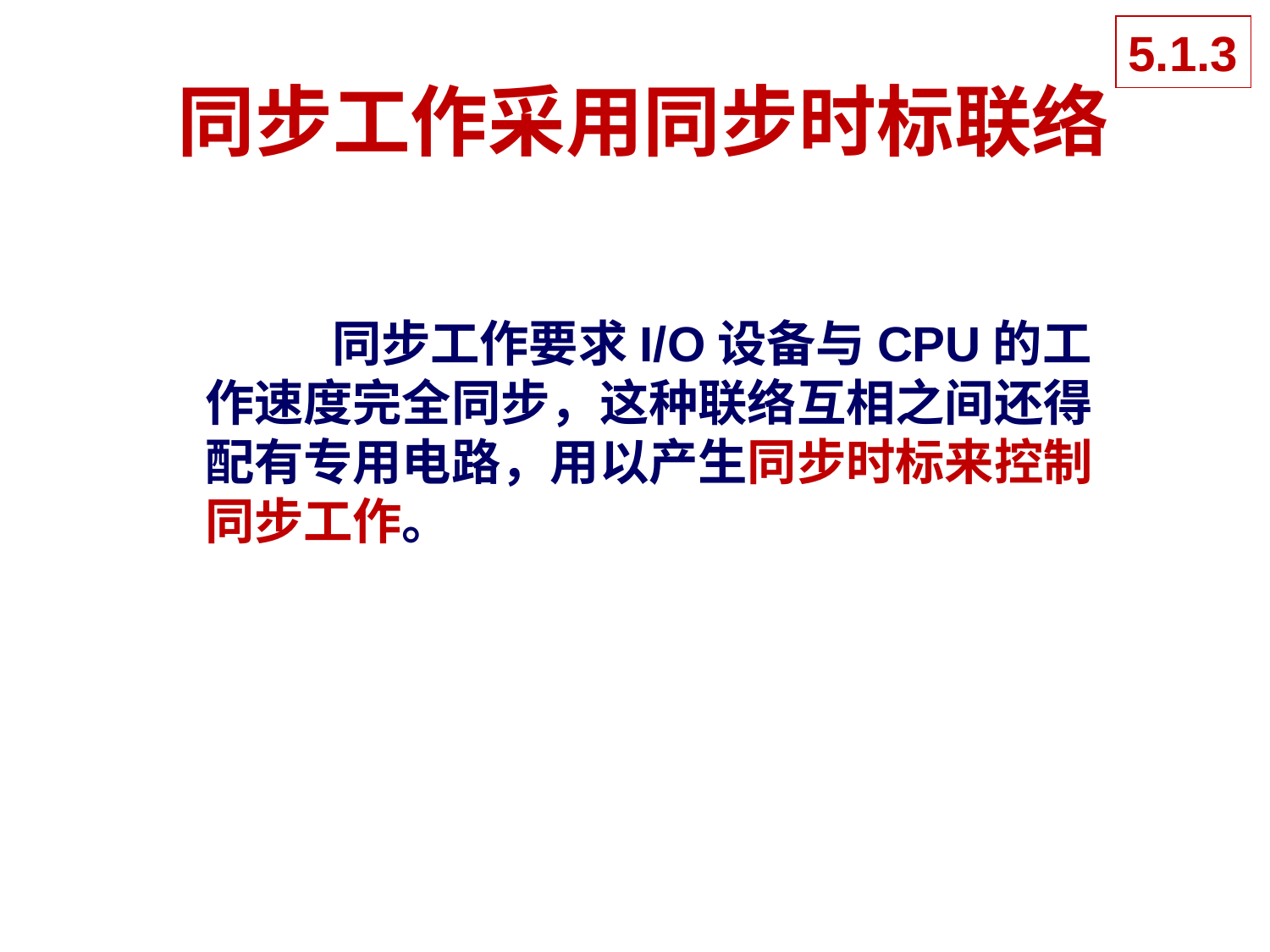

5.1.3
# 同步工作采用同步时标联络
		同步工作要求I/O设备与CPU的工作速度完全同步，这种联络互相之间还得配有专用电路，用以产生同步时标来控制同步工作。